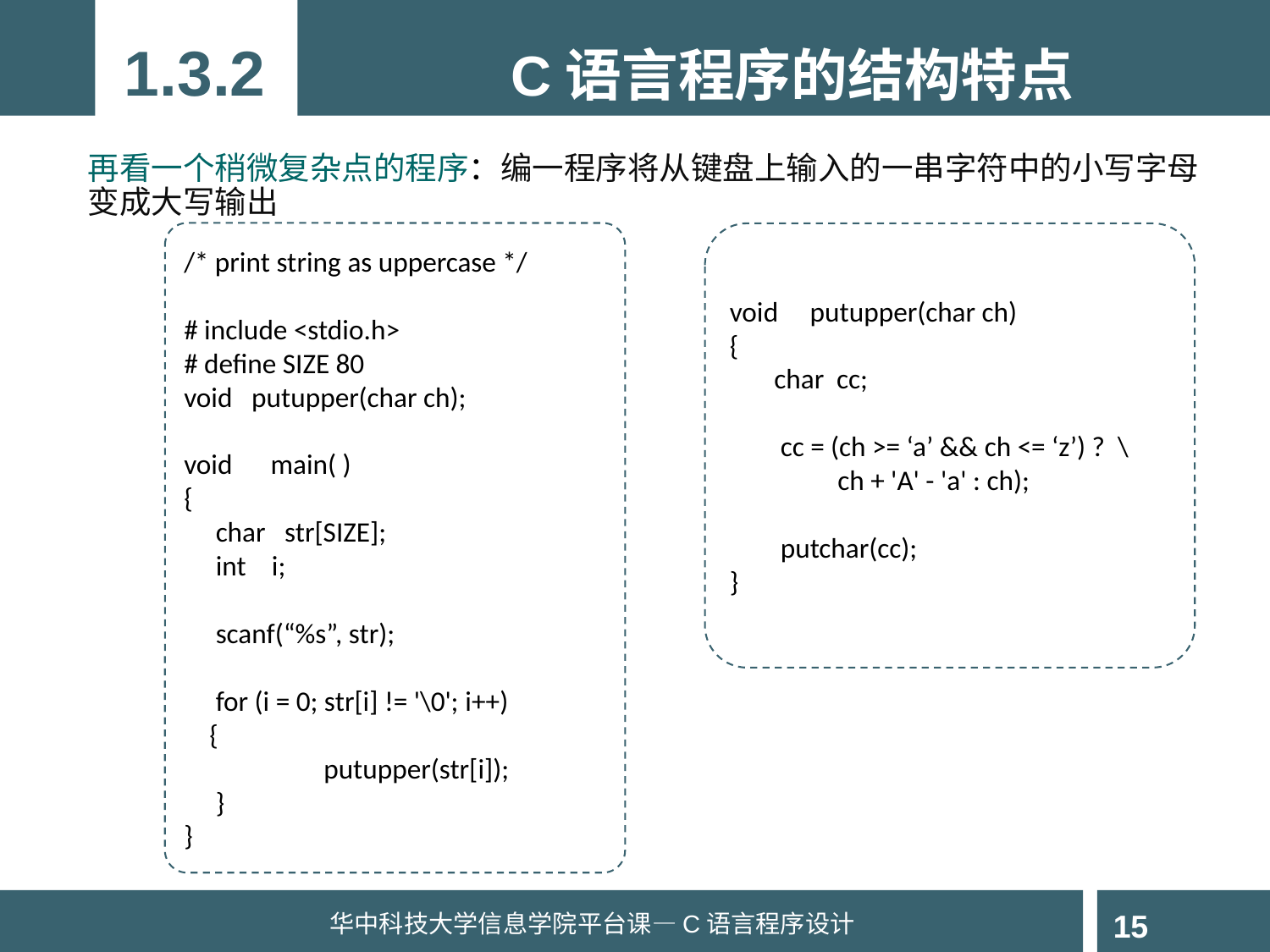

1.3.2
C语言程序的结构特点
再看一个稍微复杂点的程序：编一程序将从键盘上输入的一串字符中的小写字母变成大写输出
/* print string as uppercase */

# include <stdio.h>
# define SIZE 80
void   putupper(char ch);

void      main( )
{
     char   str[SIZE];
     int    i;

     scanf(“%s”, str);

     for (i = 0; str[i] != '\0'; i++)
    {
	  putupper(str[i]);
     }
}

void     putupper(char ch)
{
       char  cc;

        cc = (ch >= ‘a’ && ch <= ‘z’) ?  \
                 ch + 'A' - 'a' : ch);

        putchar(cc);
}